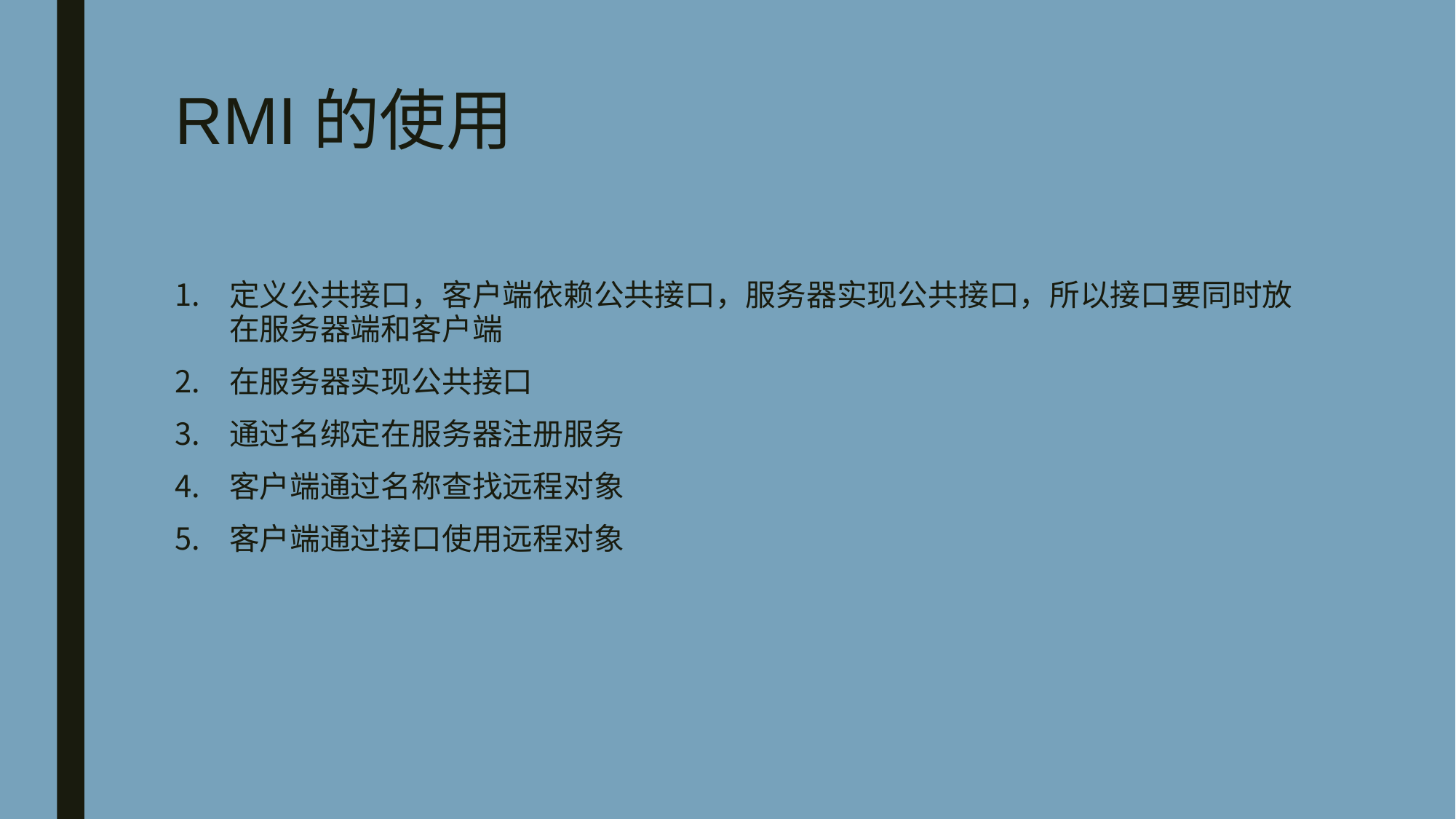

# RMI的使用
定义公共接口，客户端依赖公共接口，服务器实现公共接口，所以接口要同时放在服务器端和客户端
在服务器实现公共接口
通过名绑定在服务器注册服务
客户端通过名称查找远程对象
客户端通过接口使用远程对象